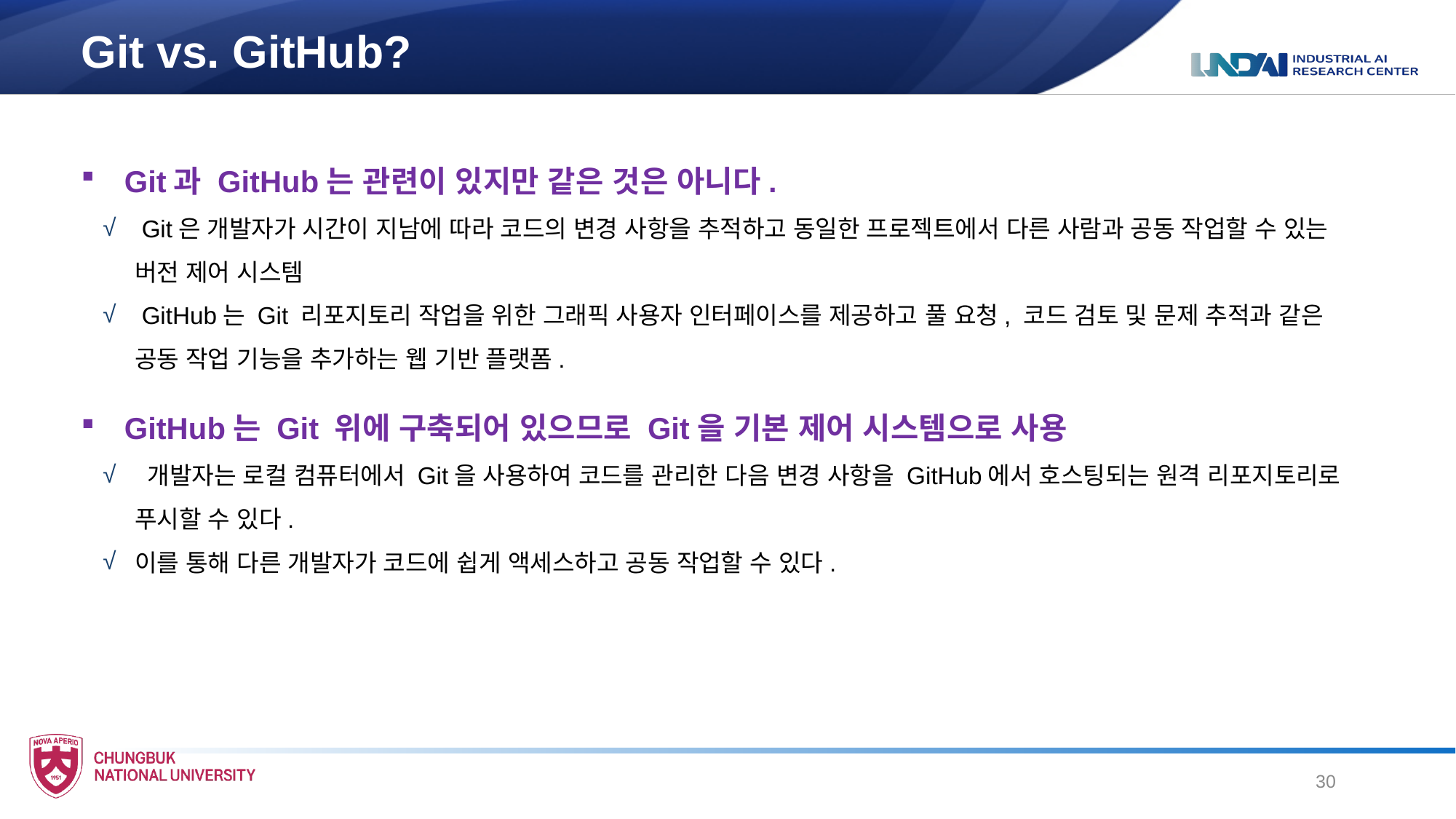

# Git vs. GitHub?
Git과 GitHub는 관련이 있지만 같은 것은 아니다.
 Git은 개발자가 시간이 지남에 따라 코드의 변경 사항을 추적하고 동일한 프로젝트에서 다른 사람과 공동 작업할 수 있는 버전 제어 시스템
 GitHub는 Git 리포지토리 작업을 위한 그래픽 사용자 인터페이스를 제공하고 풀 요청, 코드 검토 및 문제 추적과 같은 공동 작업 기능을 추가하는 웹 기반 플랫폼.
GitHub는 Git 위에 구축되어 있으므로 Git을 기본 제어 시스템으로 사용
 개발자는 로컬 컴퓨터에서 Git을 사용하여 코드를 관리한 다음 변경 사항을 GitHub에서 호스팅되는 원격 리포지토리로 푸시할 수 있다.
이를 통해 다른 개발자가 코드에 쉽게 액세스하고 공동 작업할 수 있다.
30